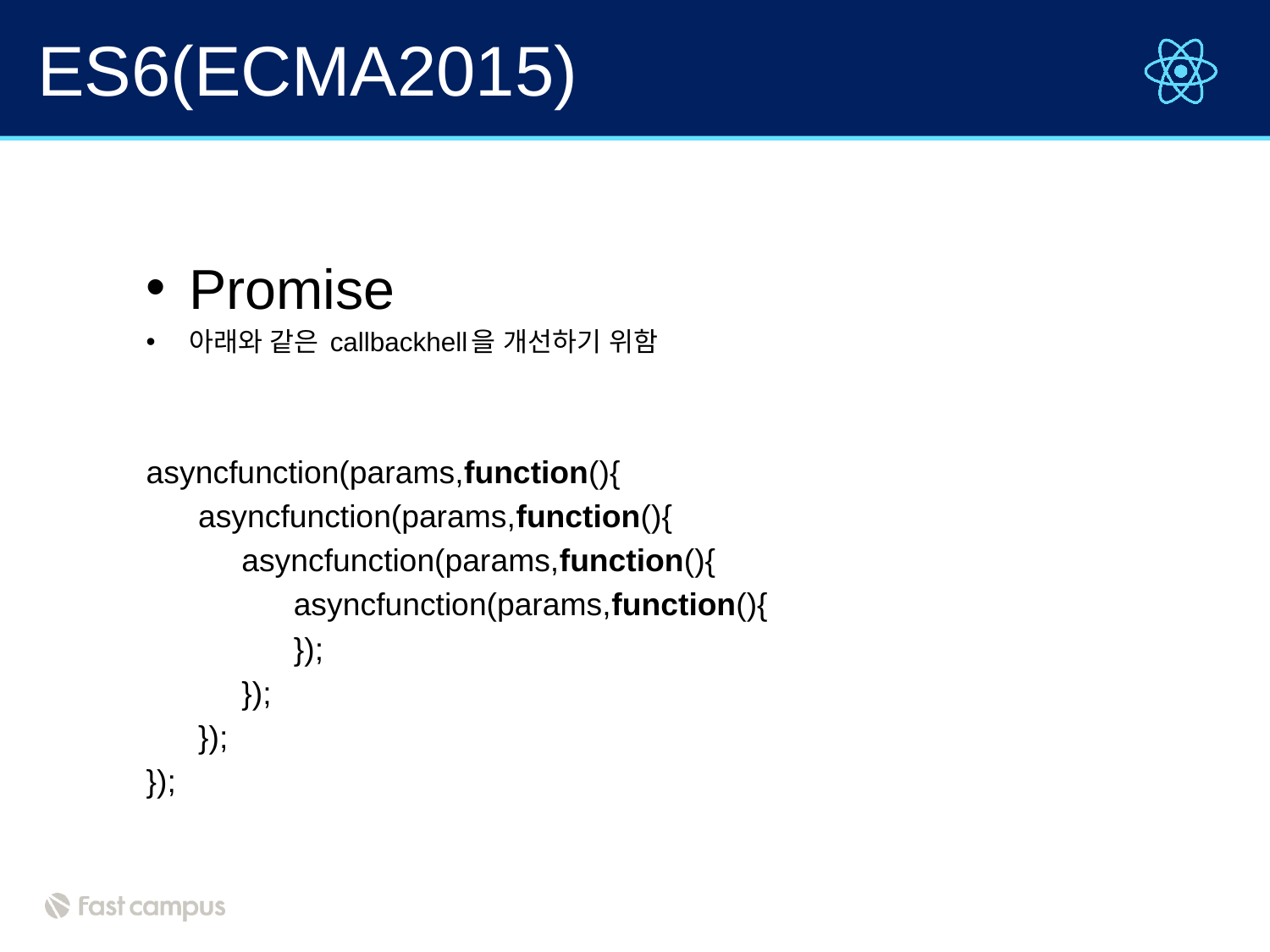

# ES6(ECMA2015)
Promise
아래와 같은 callbackhell을 개선하기 위함

asyncfunction(params,function(){
      asyncfunction(params,function(){
           asyncfunction(params,function(){
                 asyncfunction(params,function(){
                 });
           });
      });
});